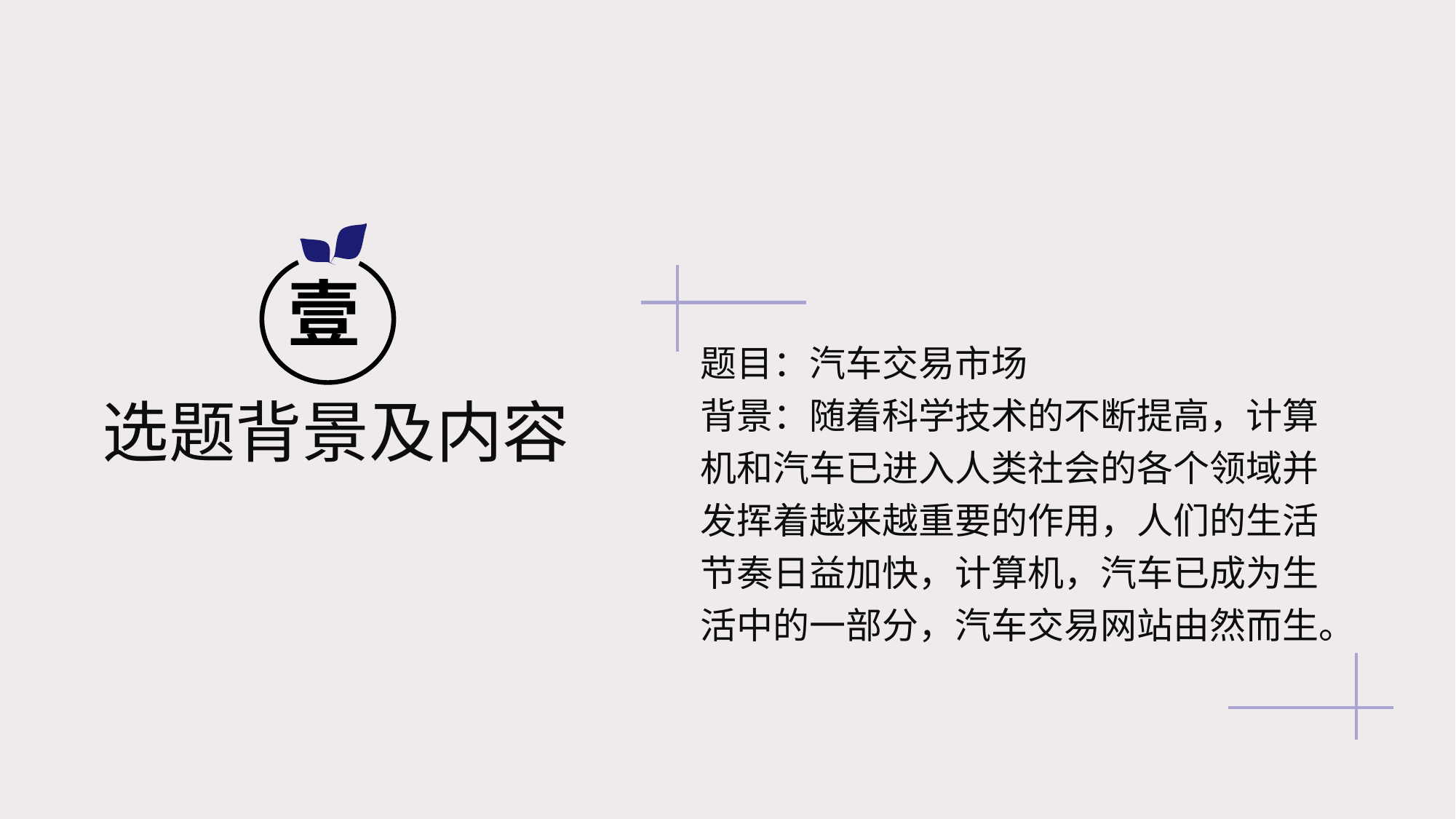

壹
题目：汽车交易市场
背景：随着科学技术的不断提高，计算机和汽车已进入人类社会的各个领域并发挥着越来越重要的作用，人们的生活节奏日益加快，计算机，汽车已成为生活中的一部分，汽车交易网站由然而生。

选题背景及内容